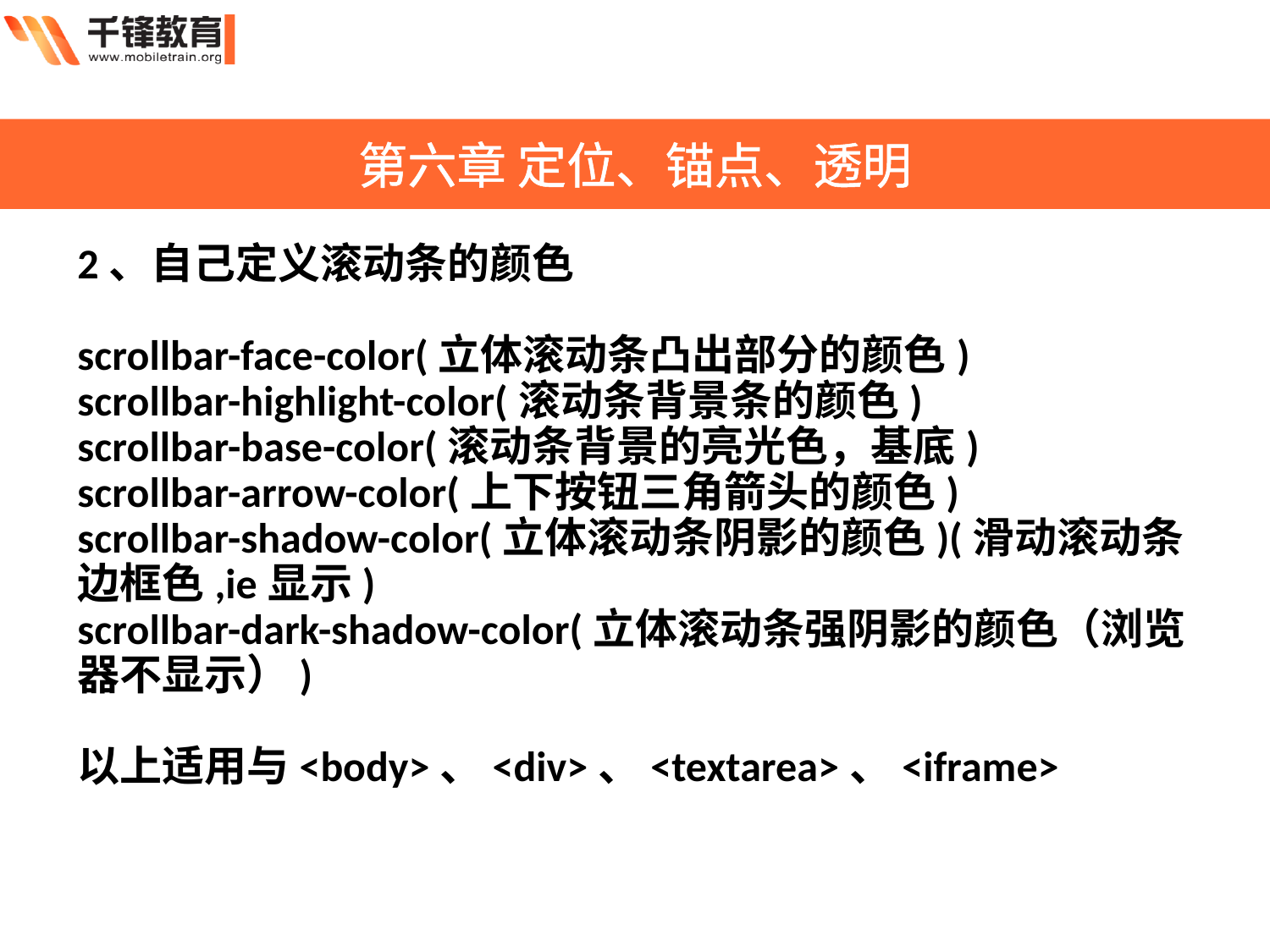

第六章 定位、锚点、透明
2、自己定义滚动条的颜色

scrollbar-face-color(立体滚动条凸出部分的颜色)
scrollbar-highlight-color(滚动条背景条的颜色)
scrollbar-base-color(滚动条背景的亮光色，基底)
scrollbar-arrow-color(上下按钮三角箭头的颜色)
scrollbar-shadow-color(立体滚动条阴影的颜色)(滑动滚动条边框色,ie显示)
scrollbar-dark-shadow-color(立体滚动条强阴影的颜色（浏览器不显示）)

以上适用与<body>、<div>、<textarea>、<iframe>